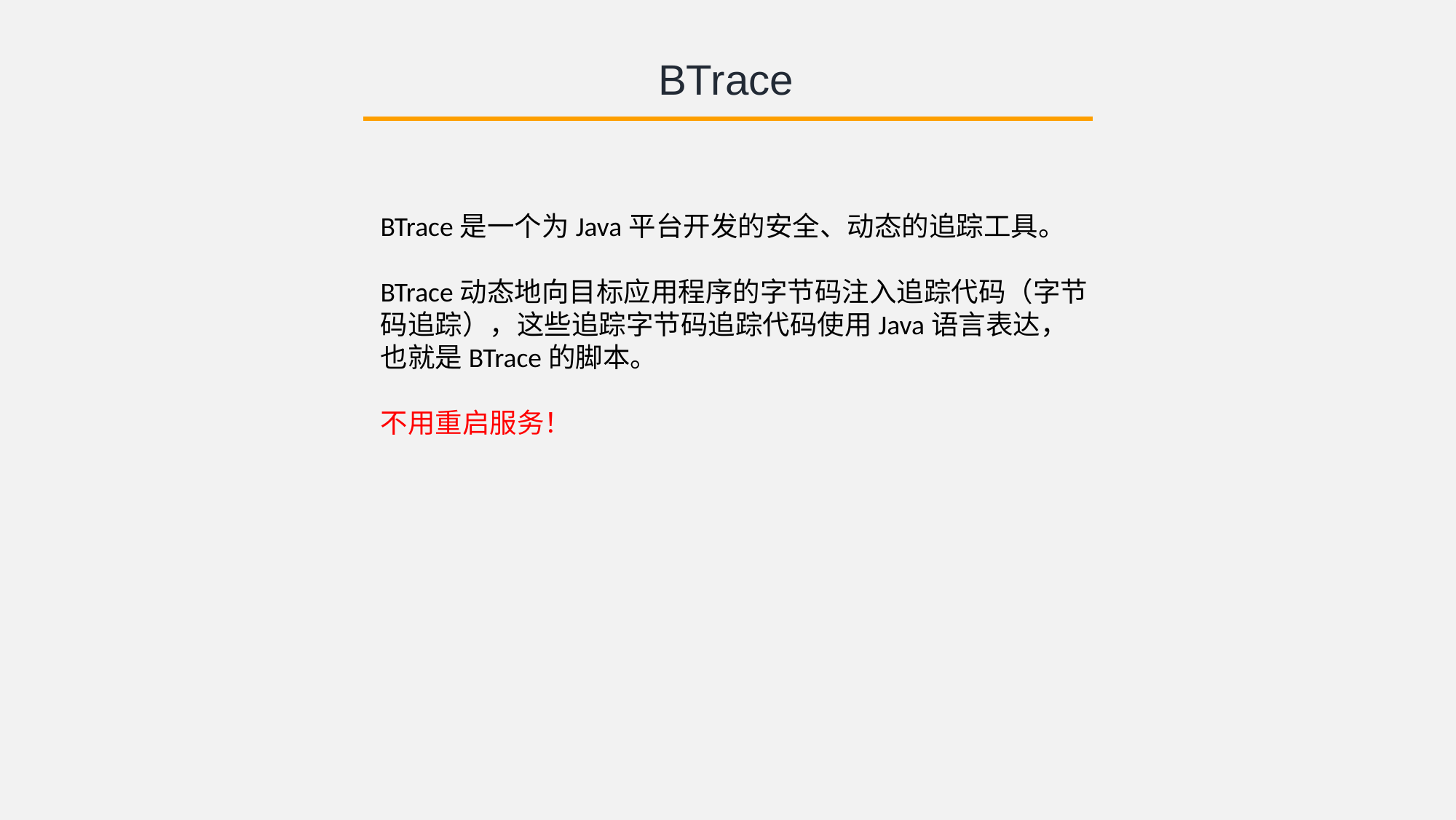

BTrace
BTrace是一个为Java平台开发的安全、动态的追踪工具。

BTrace动态地向目标应用程序的字节码注入追踪代码（字节码追踪），这些追踪字节码追踪代码使用Java语言表达，也就是BTrace的脚本。

不用重启服务！